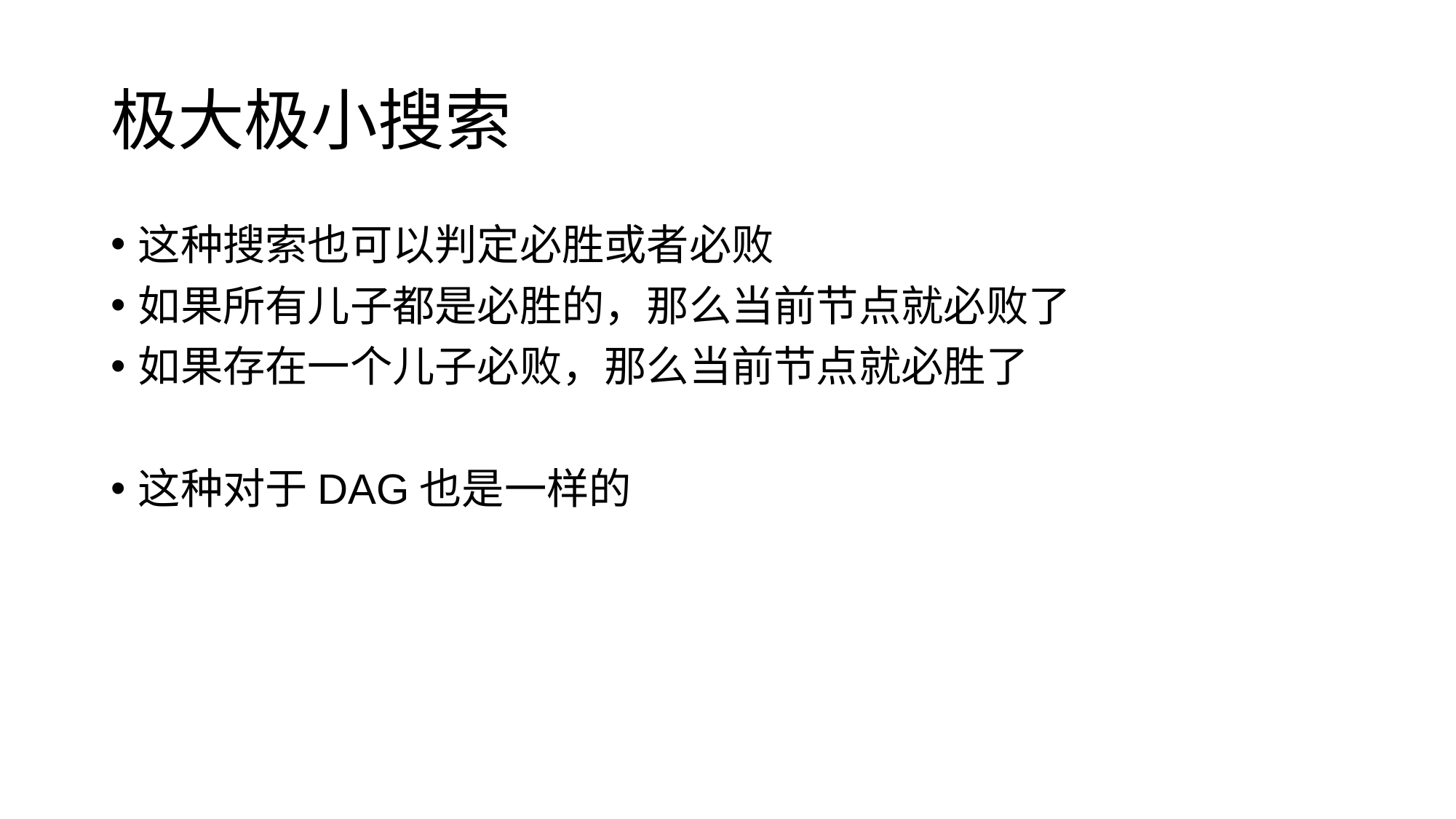

# 极大极小搜索
这种搜索也可以判定必胜或者必败
如果所有儿子都是必胜的，那么当前节点就必败了
如果存在一个儿子必败，那么当前节点就必胜了

这种对于DAG也是一样的